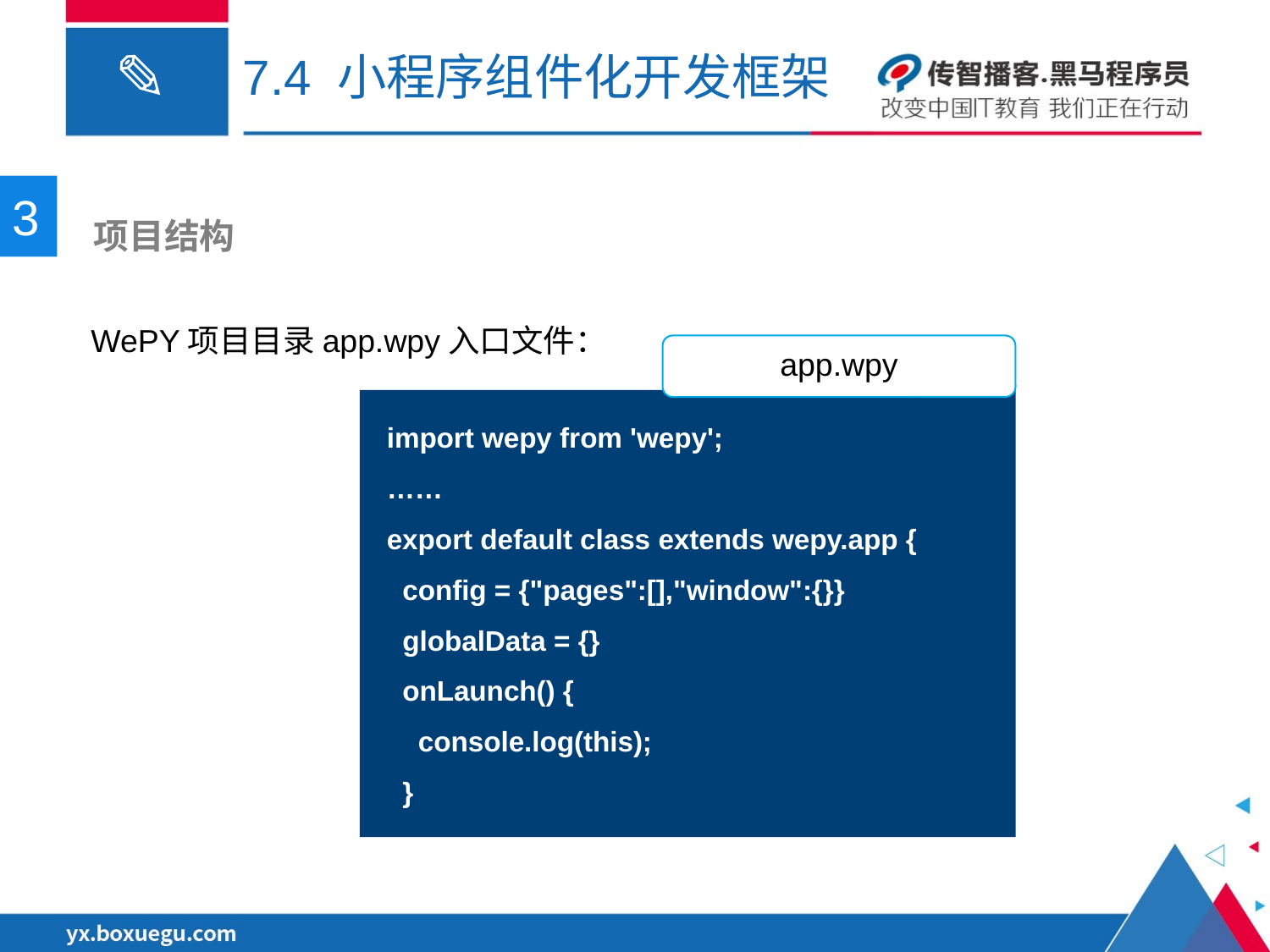

# 7.4 小程序组件化开发框架

3
  项目结构
WePY项目目录app.wpy入口文件：
app.wpy

import wepy from 'wepy';
……
export default class extends wepy.app {
  config = {"pages":[],"window":{}}
  globalData = {}
  onLaunch() {
    console.log(this);
  }